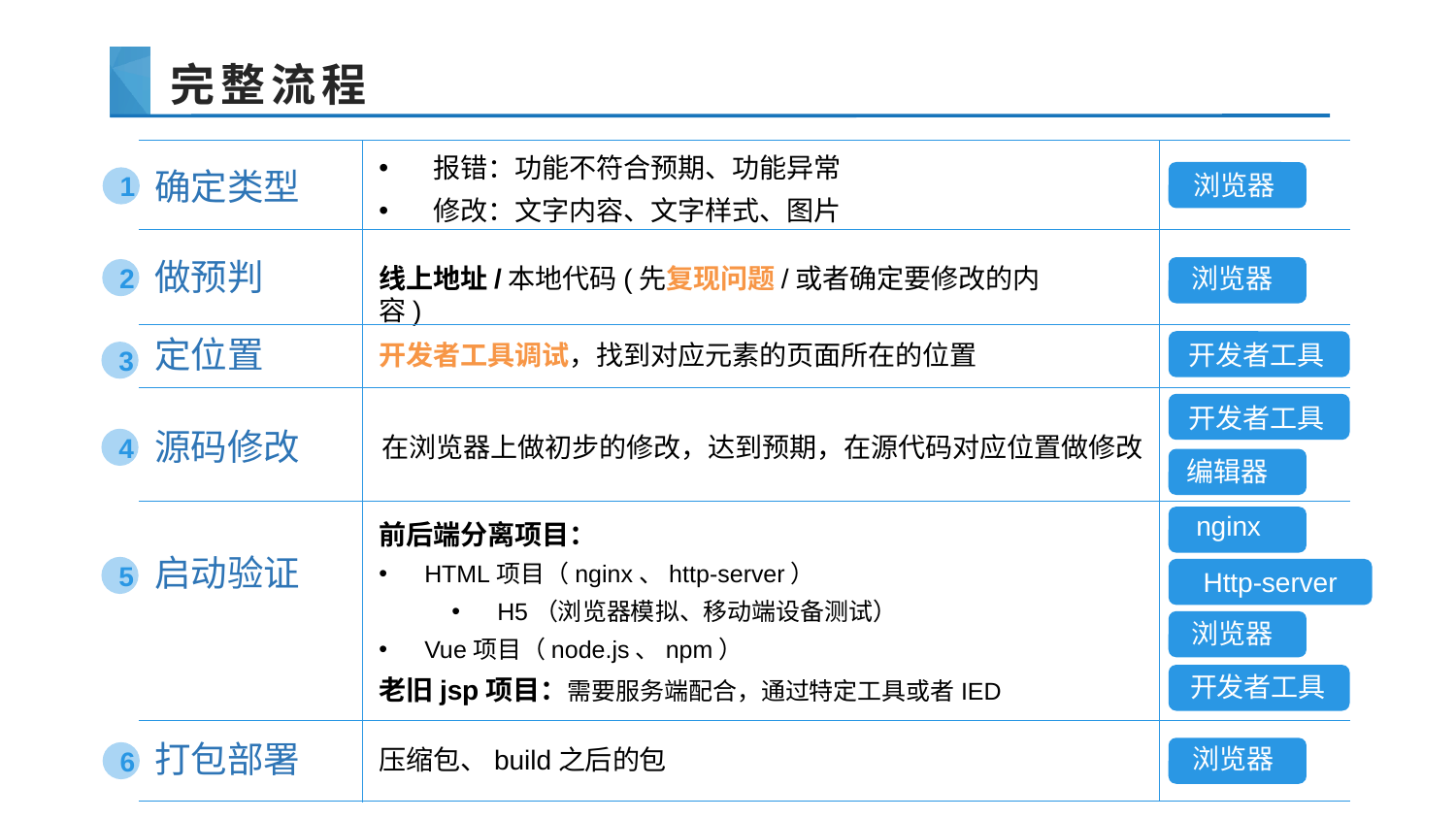

# 完整流程
报错：功能不符合预期、功能异常
修改：文字内容、文字样式、图片

 确定类型

浏览器

1
 做预判
线上地址/本地代码(先复现问题/或者确定要修改的内容)

浏览器

2
 定位置

开发者工具

开发者工具调试，找到对应元素的页面所在的位置

3
开发者工具

在浏览器上做初步的修改，达到预期，在源代码对应位置做修改

 源码修改

4
编辑器

前后端分离项目：
HTML项目（nginx、http-server）
H5（浏览器模拟、移动端设备测试）
Vue项目（node.js、npm）
老旧jsp项目：需要服务端配合，通过特定工具或者IED

nginx

 启动验证
5
Http-server
浏览器

开发者工具

 打包部署

浏览器

压缩包、build之后的包

6